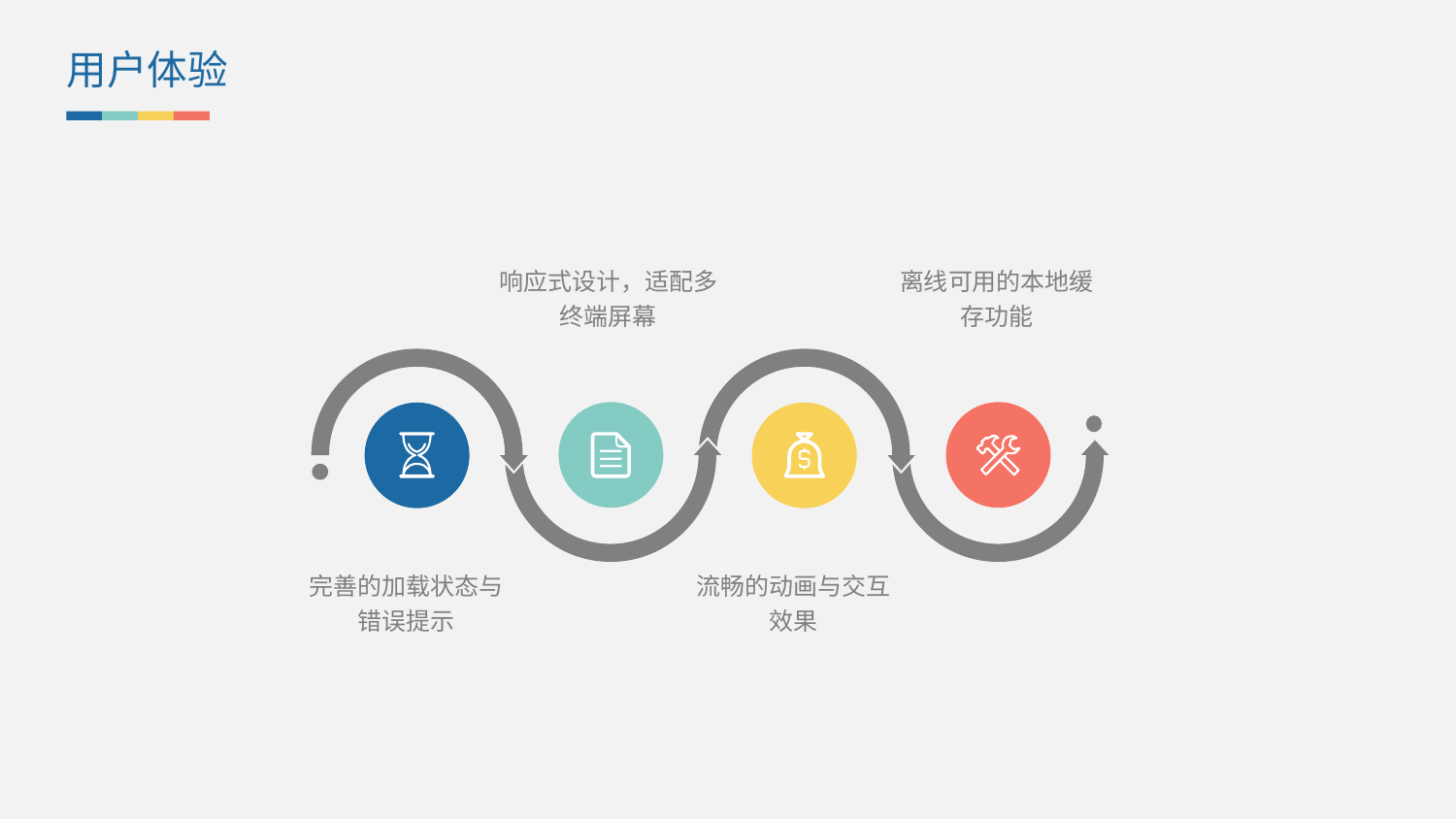

用户体验

响应式设计，适配多终端屏幕
离线可用的本地缓存功能

完善的加载状态与错误提示
流畅的动画与交互效果